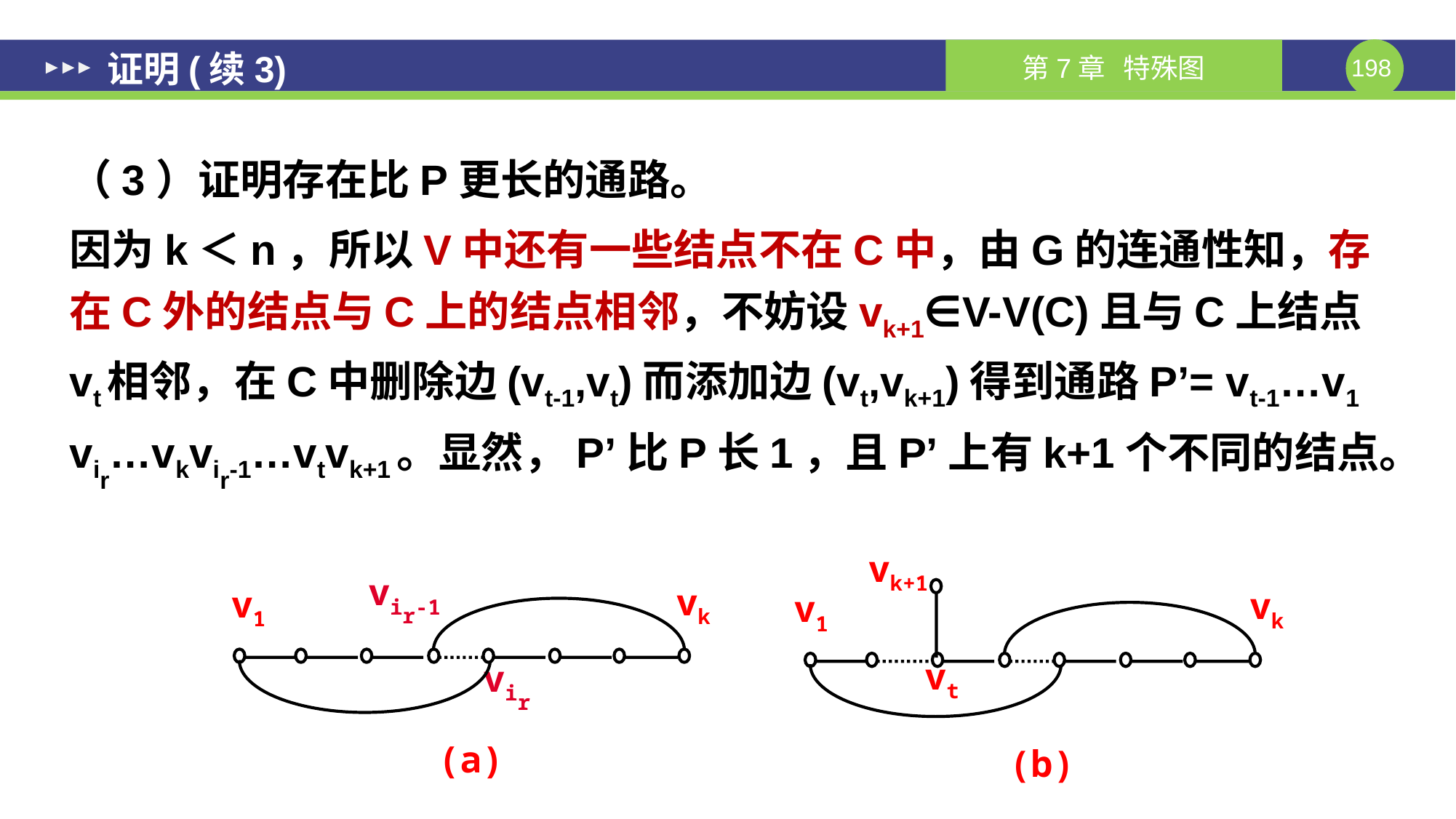

# 证明(续3)
（3）证明存在比P更长的通路。
因为k＜n，所以V中还有一些结点不在C中，由G的连通性知，存在C外的结点与C上的结点相邻，不妨设vk+1∈V-V(C)且与C上结点vt相邻，在C中删除边(vt-1,vt)而添加边(vt,vk+1)得到通路P’= vt-1…v1
vir…vkvir-1…vtvk+1。显然，P’比P长1，且P’上有k+1个不同的结点。
vk+1
vir-1
vk

v1
vk
v1

vt
vir

(a)
(b)